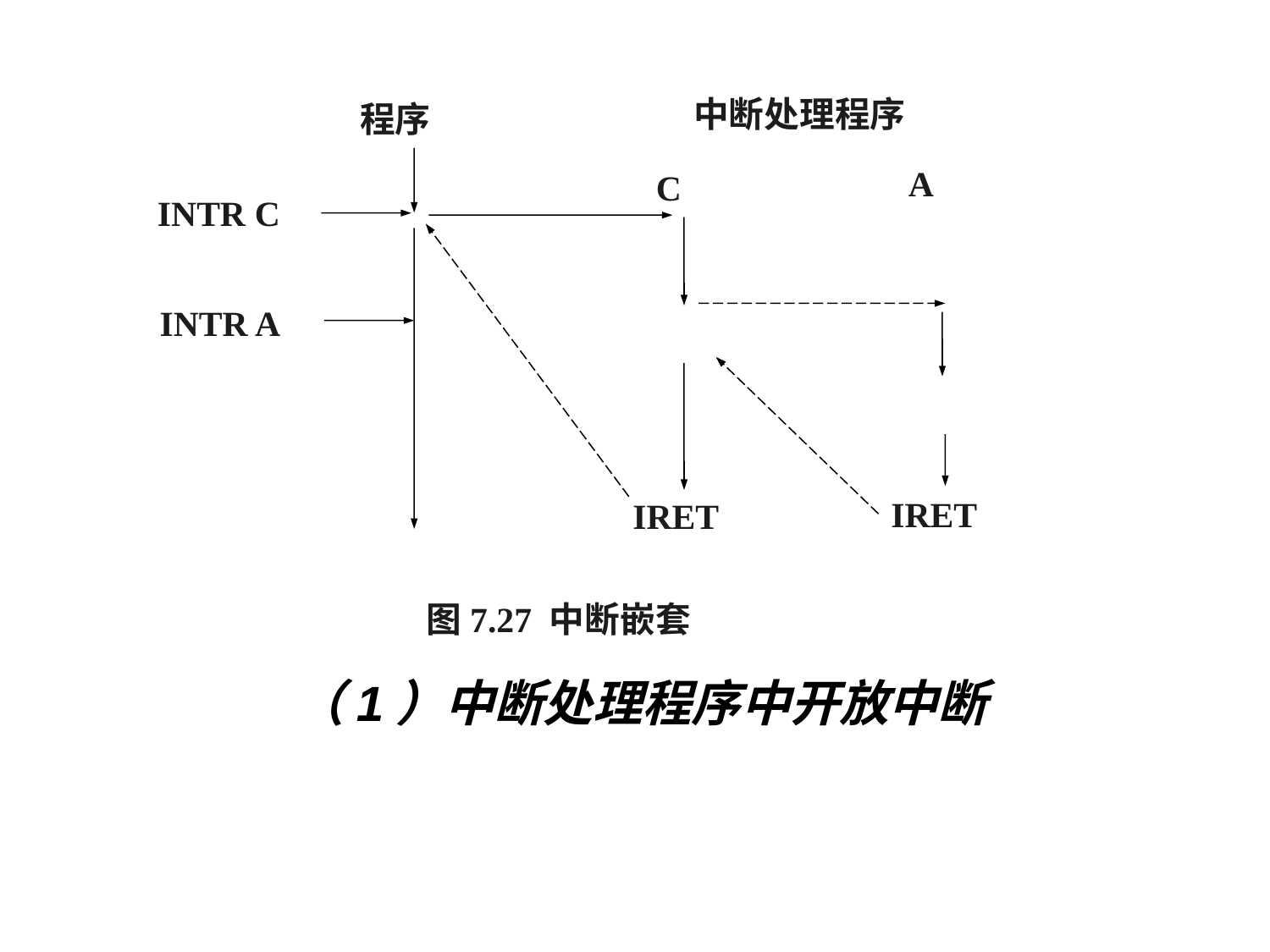

中断处理程序
程序

A
C
INTR C

INTR A

IRET
IRET
图7.27 中断嵌套
（1）中断处理程序中开放中断